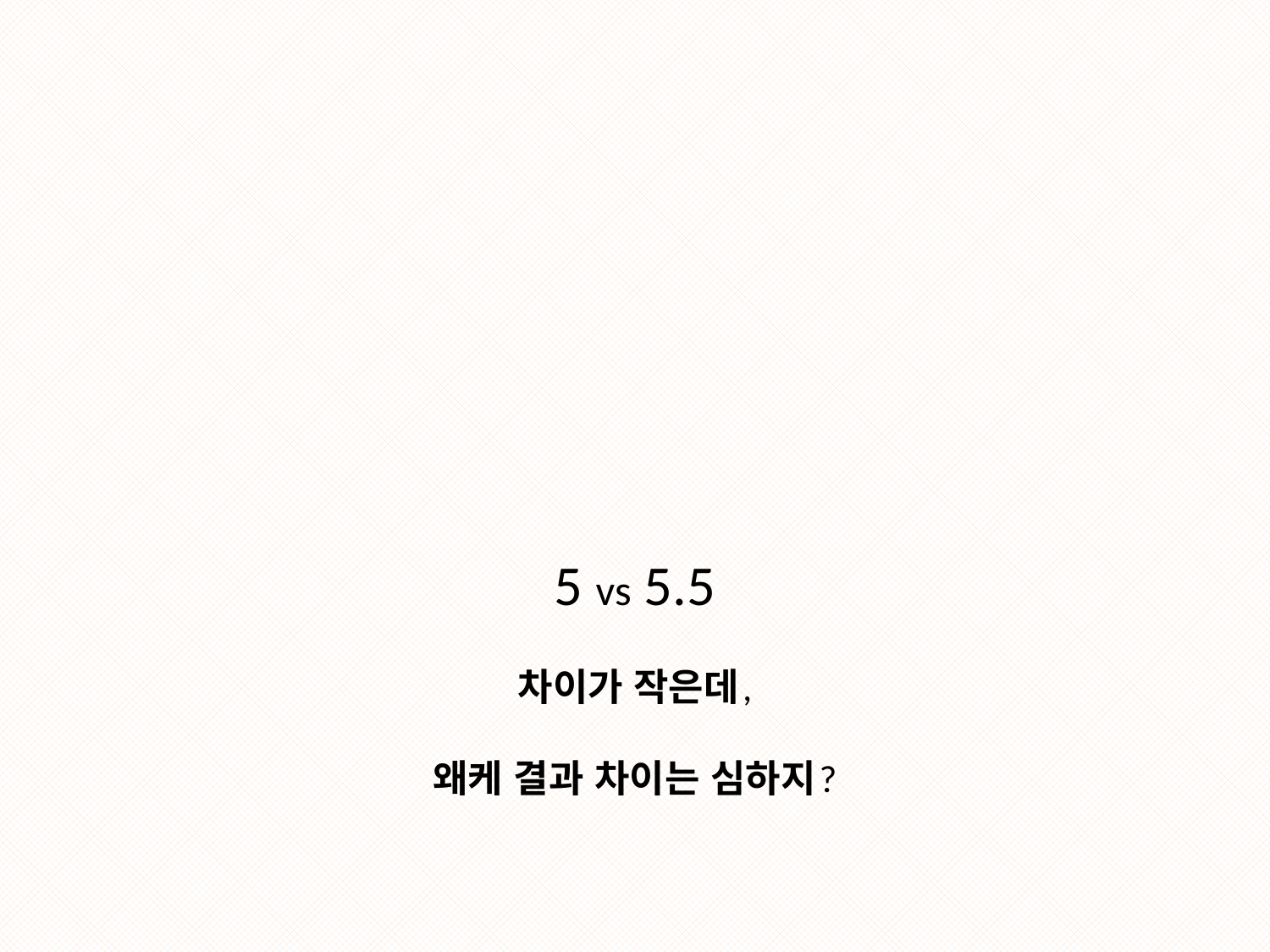

# 5 vs 5.5 차이가 작은데, 왜케 결과 차이는 심하지?